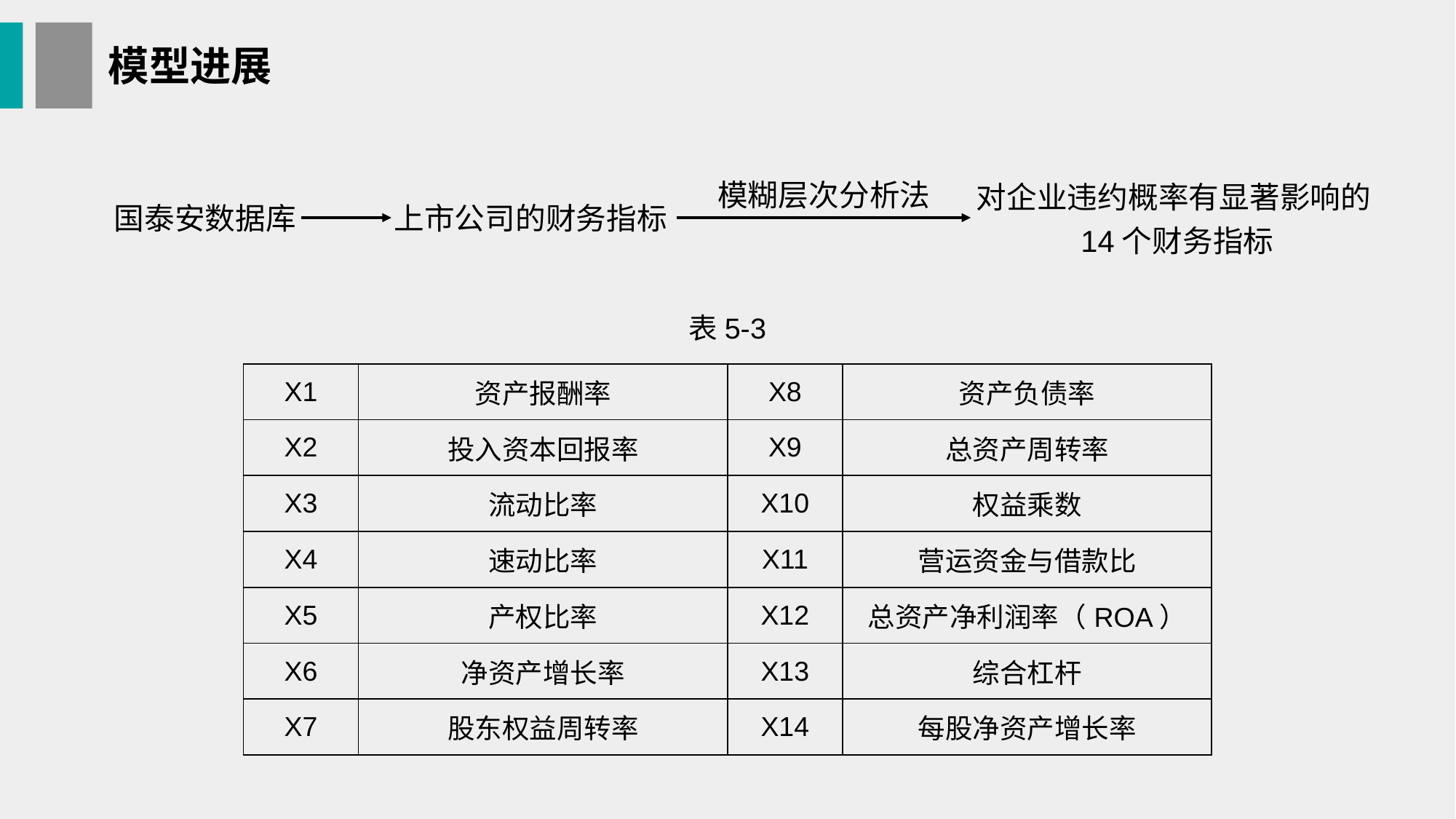

模型进展
对企业违约概率有显著影响的14个财务指标
模糊层次分析法
国泰安数据库
上市公司的财务指标
表5-3
| X1 | 资产报酬率 | X8 | 资产负债率 |
| --- | --- | --- | --- |
| X2 | 投入资本回报率 | X9 | 总资产周转率 |
| X3 | 流动比率 | X10 | 权益乘数 |
| X4 | 速动比率 | X11 | 营运资金与借款比 |
| X5 | 产权比率 | X12 | 总资产净利润率（ROA） |
| X6 | 净资产增长率 | X13 | 综合杠杆 |
| X7 | 股东权益周转率 | X14 | 每股净资产增长率 |